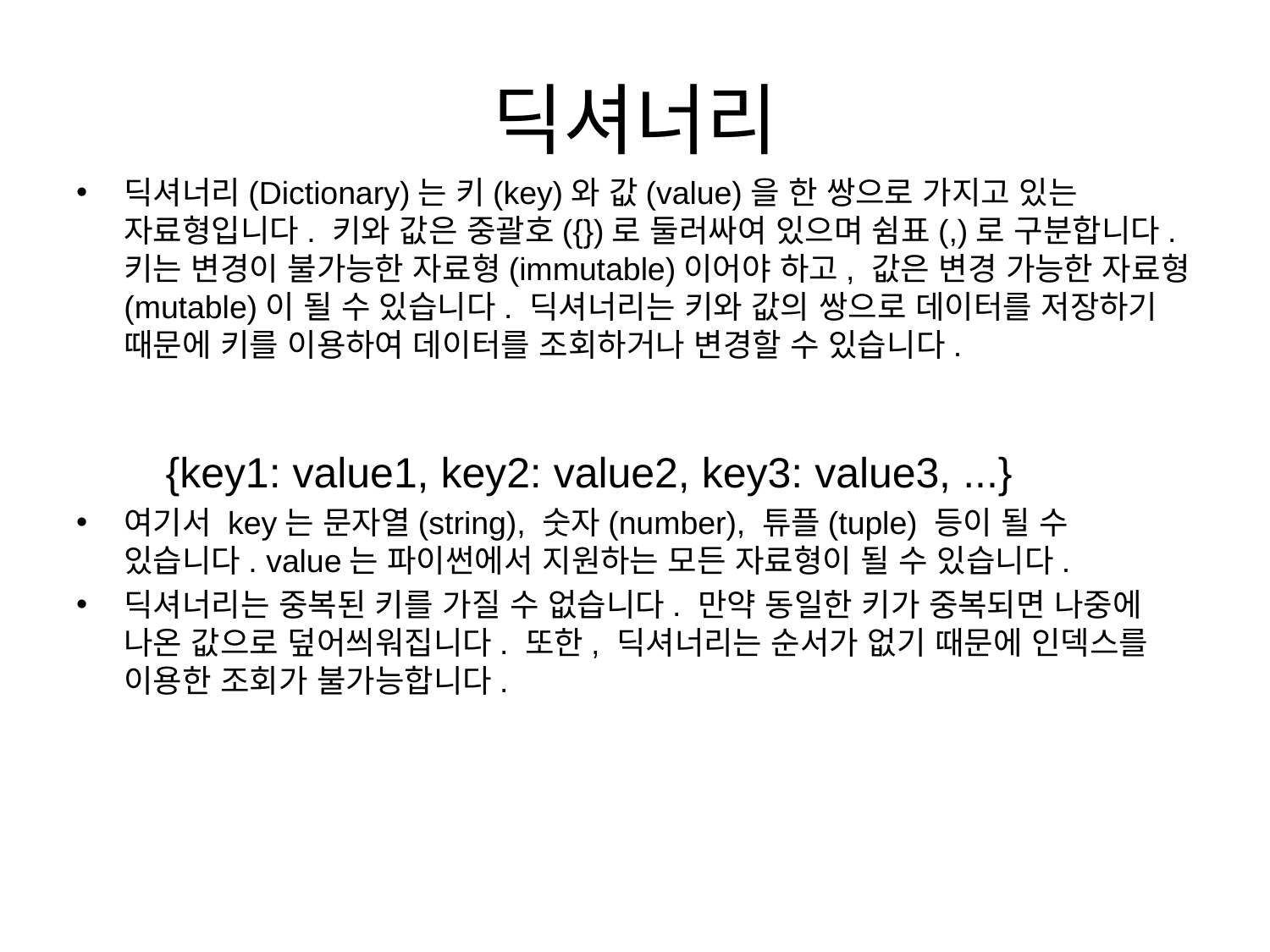

# 딕셔너리
딕셔너리(Dictionary)는 키(key)와 값(value)을 한 쌍으로 가지고 있는 자료형입니다. 키와 값은 중괄호({})로 둘러싸여 있으며 쉼표(,)로 구분합니다. 키는 변경이 불가능한 자료형(immutable)이어야 하고, 값은 변경 가능한 자료형(mutable)이 될 수 있습니다. 딕셔너리는 키와 값의 쌍으로 데이터를 저장하기 때문에 키를 이용하여 데이터를 조회하거나 변경할 수 있습니다.

여기서 key는 문자열(string), 숫자(number), 튜플(tuple) 등이 될 수 있습니다. value는 파이썬에서 지원하는 모든 자료형이 될 수 있습니다.
딕셔너리는 중복된 키를 가질 수 없습니다. 만약 동일한 키가 중복되면 나중에 나온 값으로 덮어씌워집니다. 또한, 딕셔너리는 순서가 없기 때문에 인덱스를 이용한 조회가 불가능합니다.

{key1: value1, key2: value2, key3: value3, ...}